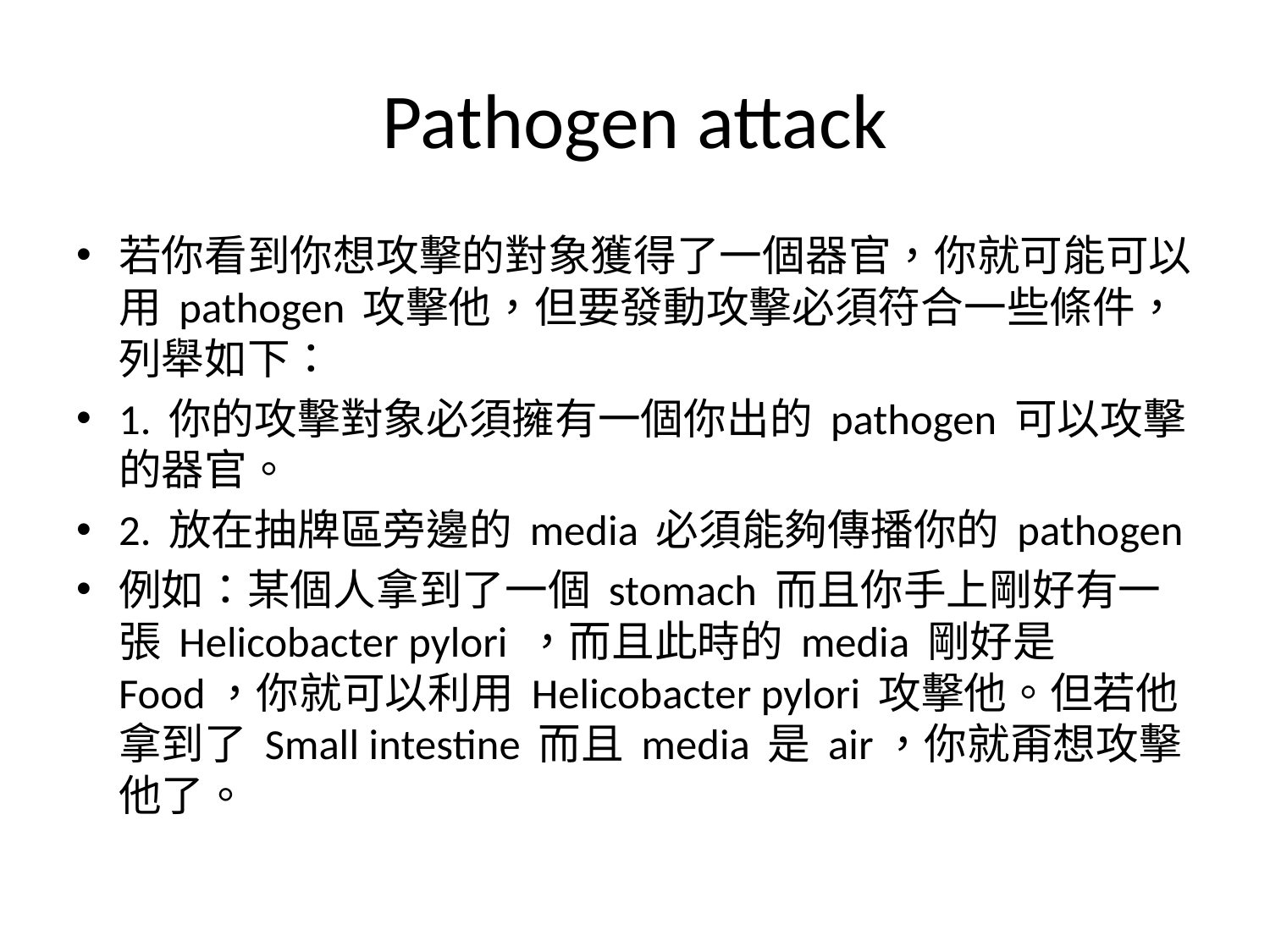

# Pathogen attack
若你看到你想攻擊的對象獲得了一個器官，你就可能可以用 pathogen 攻擊他，但要發動攻擊必須符合一些條件，列舉如下：
1. 你的攻擊對象必須擁有一個你出的 pathogen 可以攻擊的器官。
2. 放在抽牌區旁邊的 media 必須能夠傳播你的 pathogen
例如：某個人拿到了一個 stomach 而且你手上剛好有一張 Helicobacter pylori ，而且此時的 media 剛好是 Food，你就可以利用 Helicobacter pylori 攻擊他。但若他拿到了 Small intestine 而且 media 是 air，你就甭想攻擊他了。